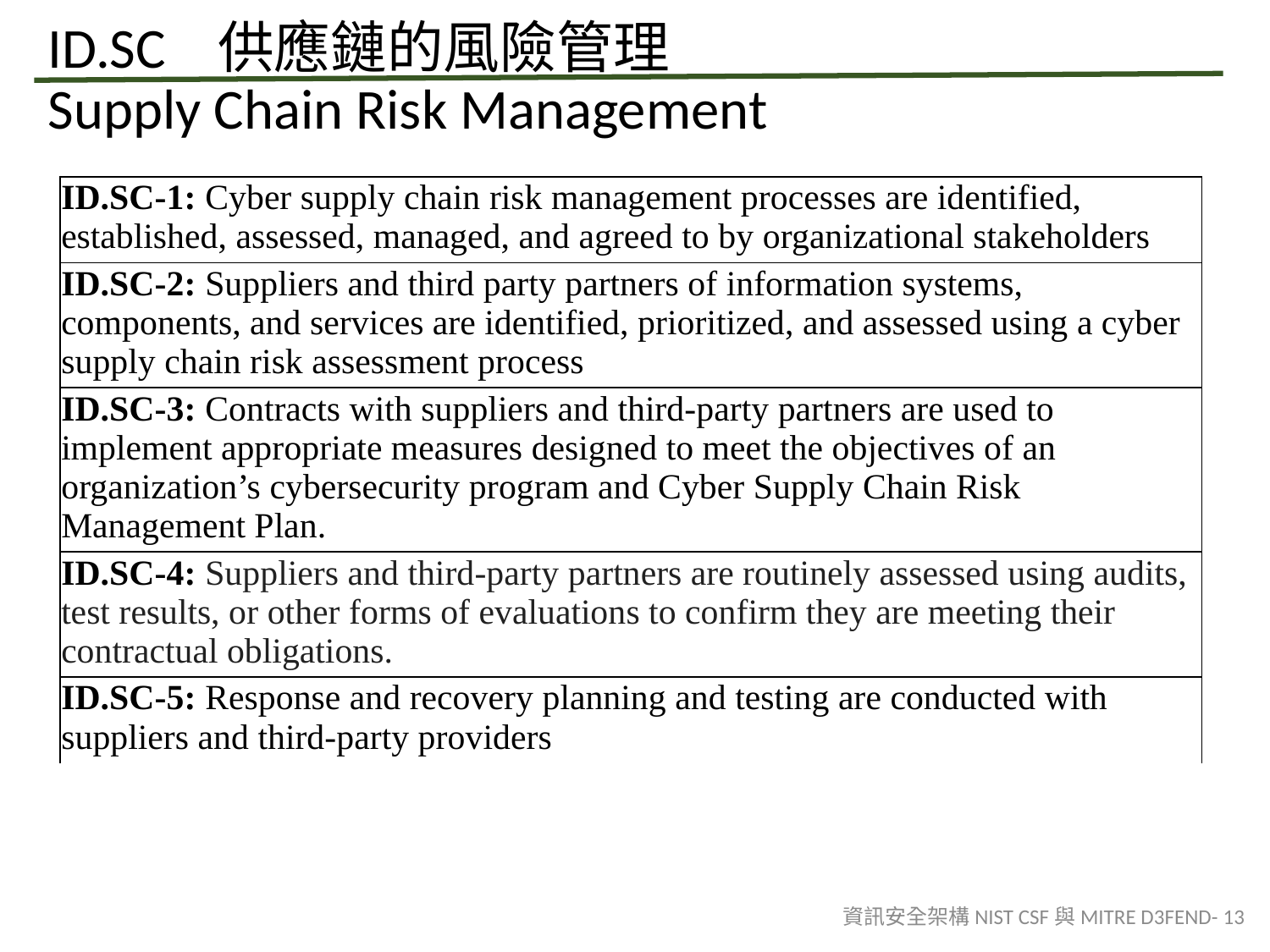

# ID.SC   供應鏈的風險管理 Supply Chain Risk Management
| ID.SC-1: Cyber supply chain risk management processes are identified, established, assessed, managed, and agreed to by organizational stakeholders |
| --- |
| ID.SC-2: Suppliers and third party partners of information systems, components, and services are identified, prioritized, and assessed using a cyber supply chain risk assessment process |
| ID.SC-3: Contracts with suppliers and third-party partners are used to implement appropriate measures designed to meet the objectives of an organization’s cybersecurity program and Cyber Supply Chain Risk Management Plan. |
| ID.SC-4: Suppliers and third-party partners are routinely assessed using audits, test results, or other forms of evaluations to confirm they are meeting their contractual obligations. |
| ID.SC-5: Response and recovery planning and testing are conducted with suppliers and third-party providers |
資訊安全架構NIST CSF與MITRE D3FEND- 13